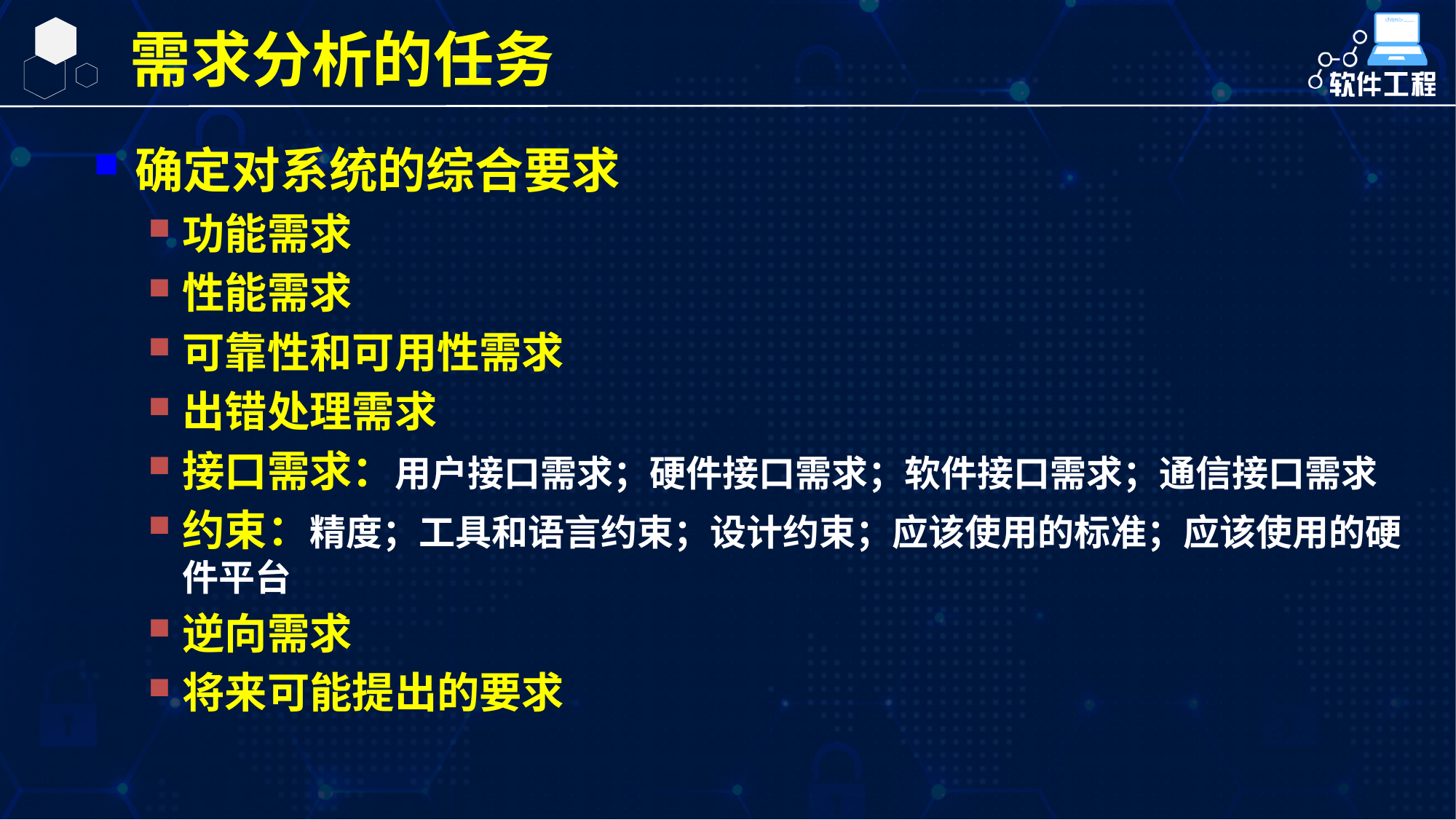

需求分析的任务
确定对系统的综合要求
功能需求
性能需求
可靠性和可用性需求
出错处理需求
接口需求：用户接口需求；硬件接口需求；软件接口需求；通信接口需求
约束：精度；工具和语言约束；设计约束；应该使用的标准；应该使用的硬件平台
逆向需求
将来可能提出的要求